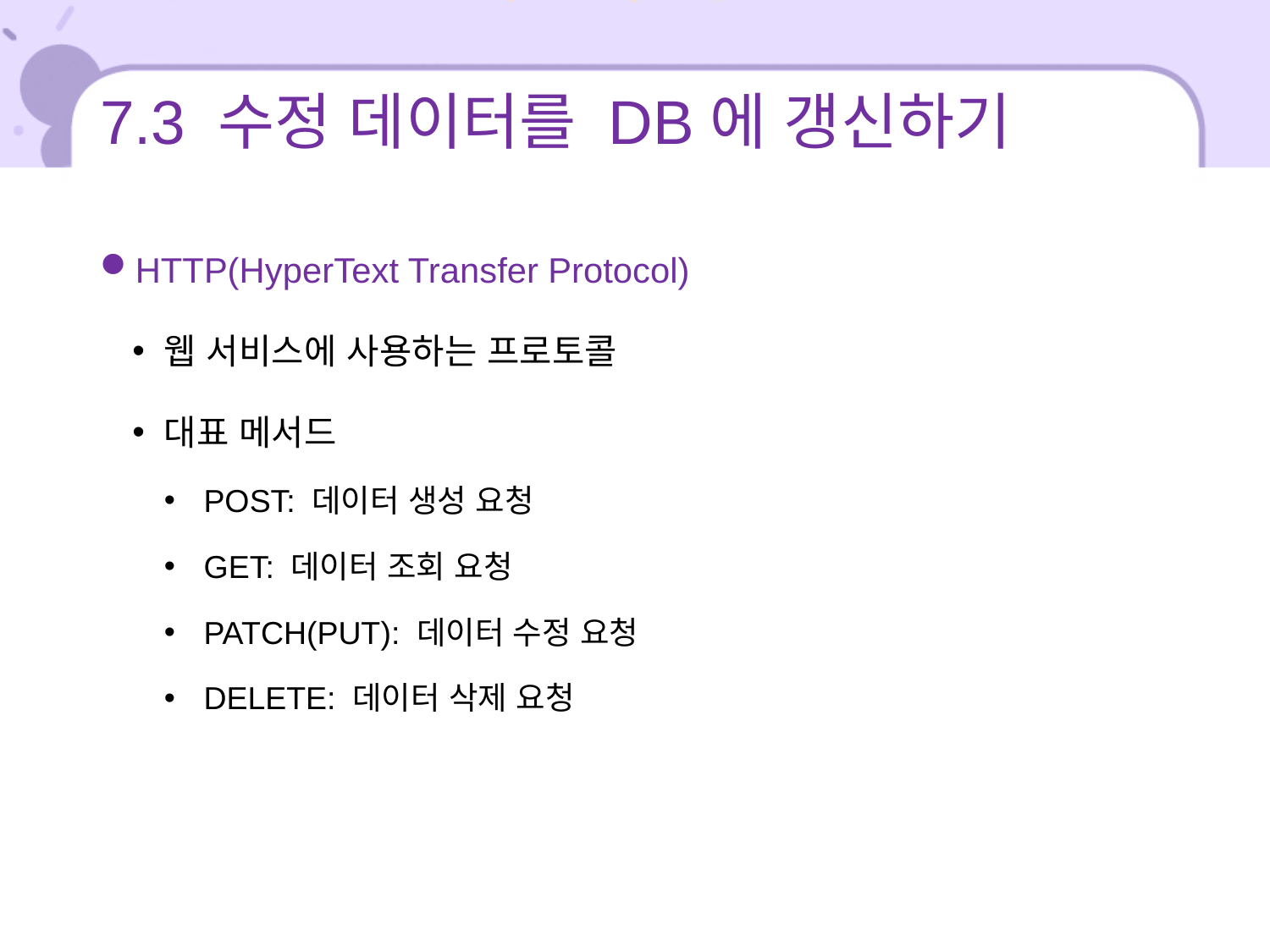

# 7.3 수정 데이터를 DB에 갱신하기
HTTP(HyperText Transfer Protocol)
웹 서비스에 사용하는 프로토콜
대표 메서드
POST: 데이터 생성 요청
GET: 데이터 조회 요청
PATCH(PUT): 데이터 수정 요청
DELETE: 데이터 삭제 요청